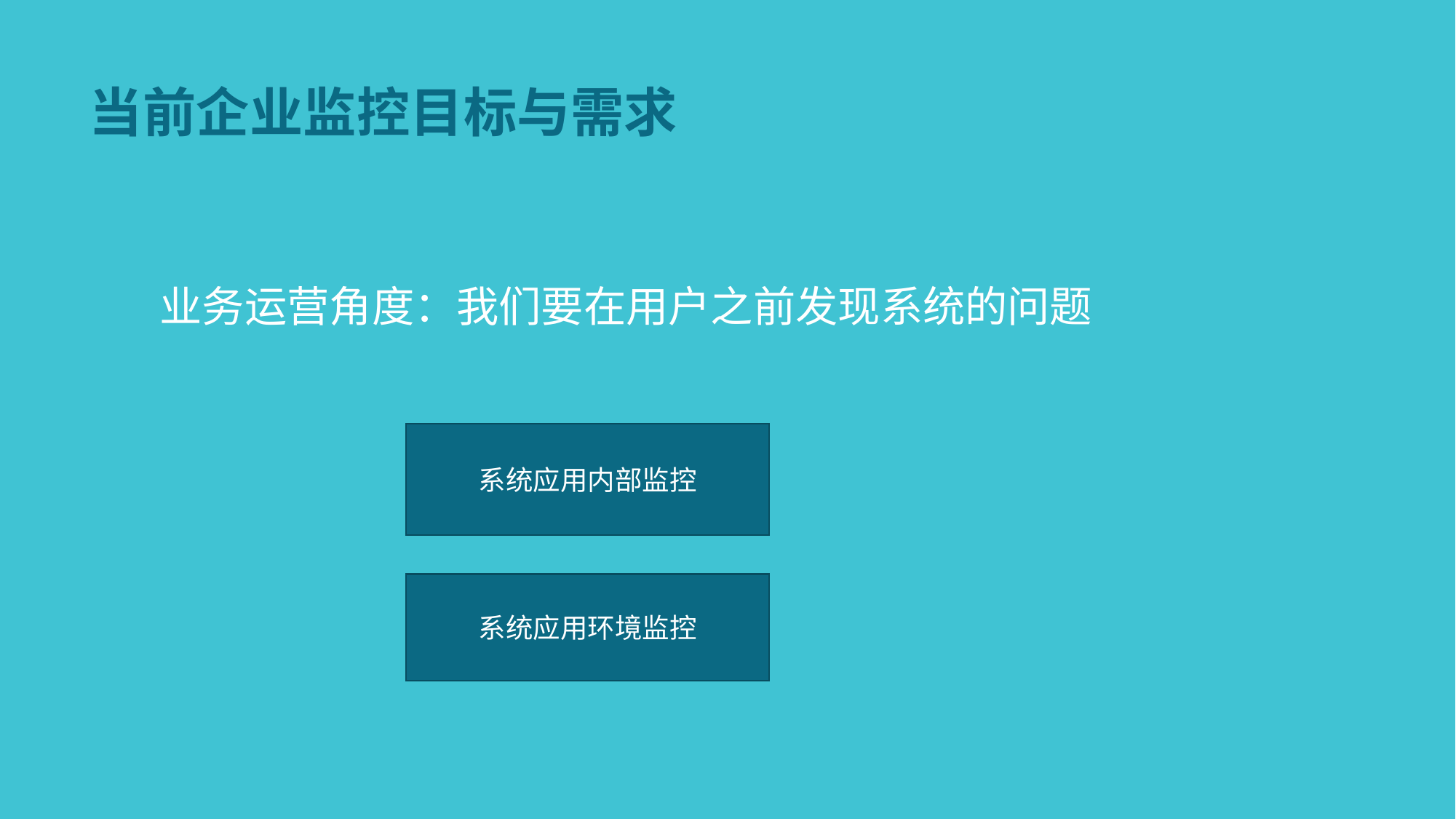

当前企业监控目标与需求
业务运营角度：我们要在用户之前发现系统的问题
系统应用内部监控
系统应用环境监控